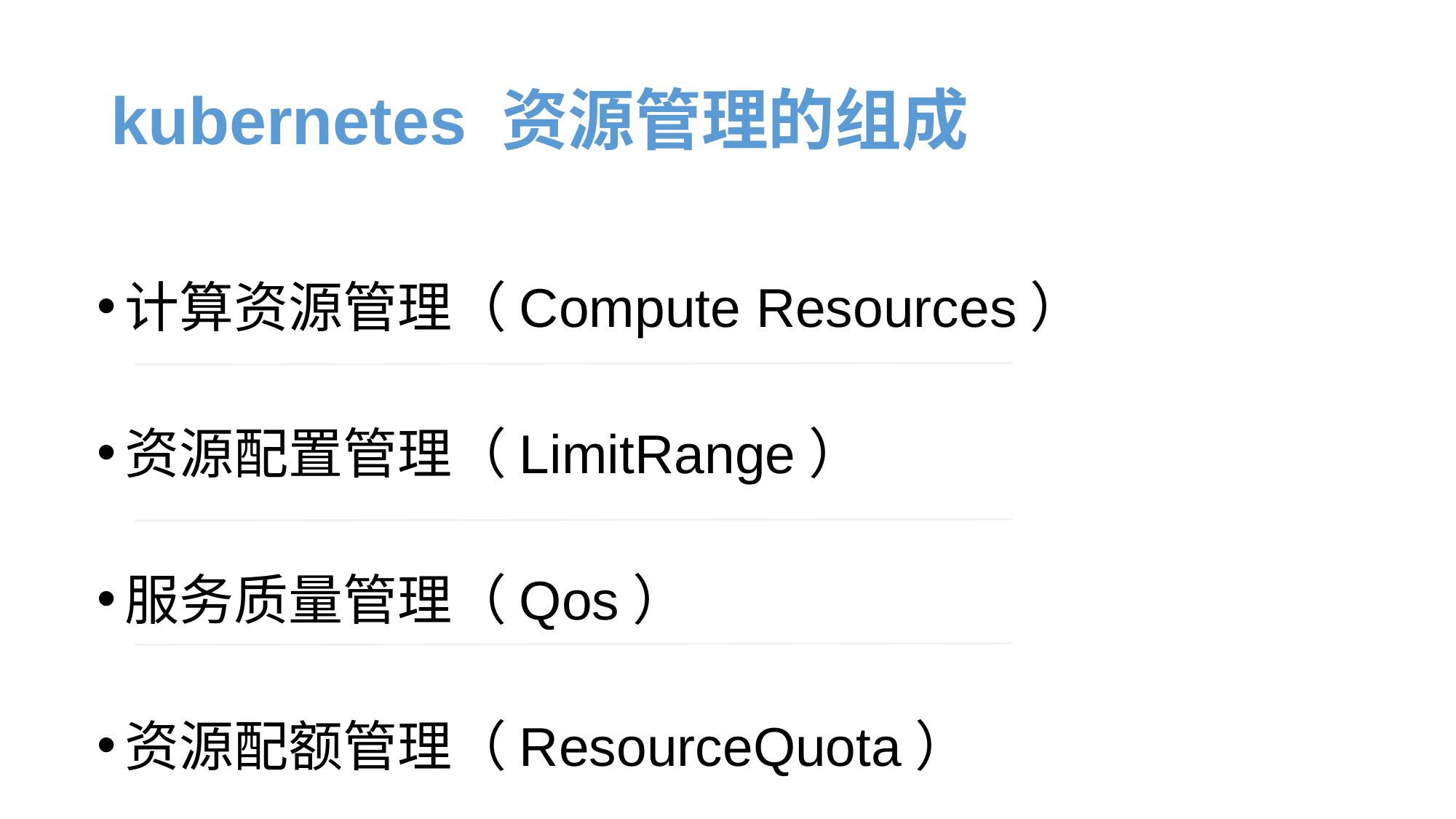

# kubernetes 资源管理的组成
计算资源管理（Compute Resources）
资源配置管理（LimitRange）
服务质量管理（Qos）
资源配额管理（ResourceQuota）